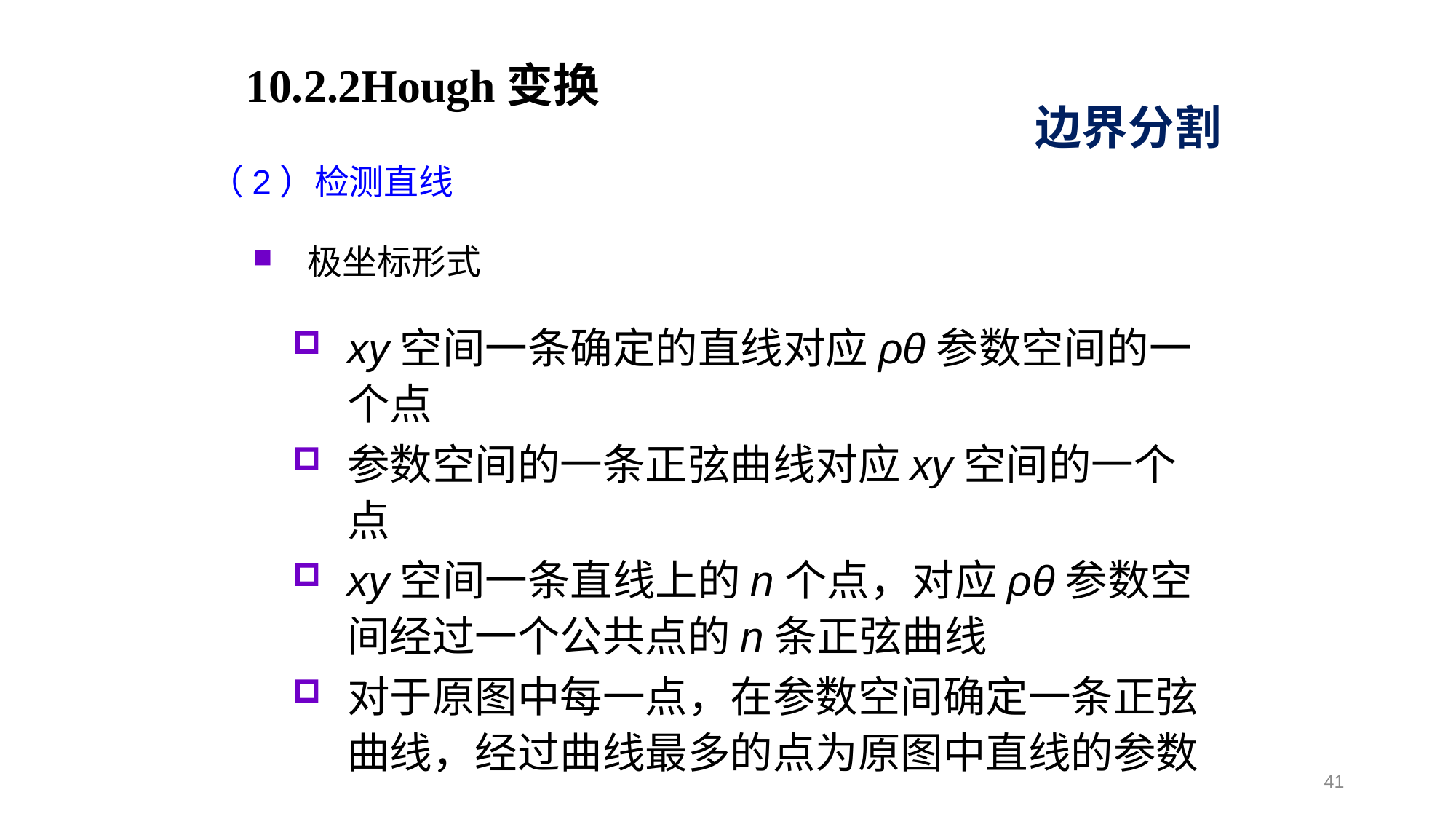

10.2.2Hough变换
边界分割
（2）检测直线
极坐标形式
xy空间一条确定的直线对应ρθ参数空间的一个点
参数空间的一条正弦曲线对应xy空间的一个点
xy空间一条直线上的n个点，对应ρθ参数空间经过一个公共点的n条正弦曲线
对于原图中每一点，在参数空间确定一条正弦曲线，经过曲线最多的点为原图中直线的参数
41